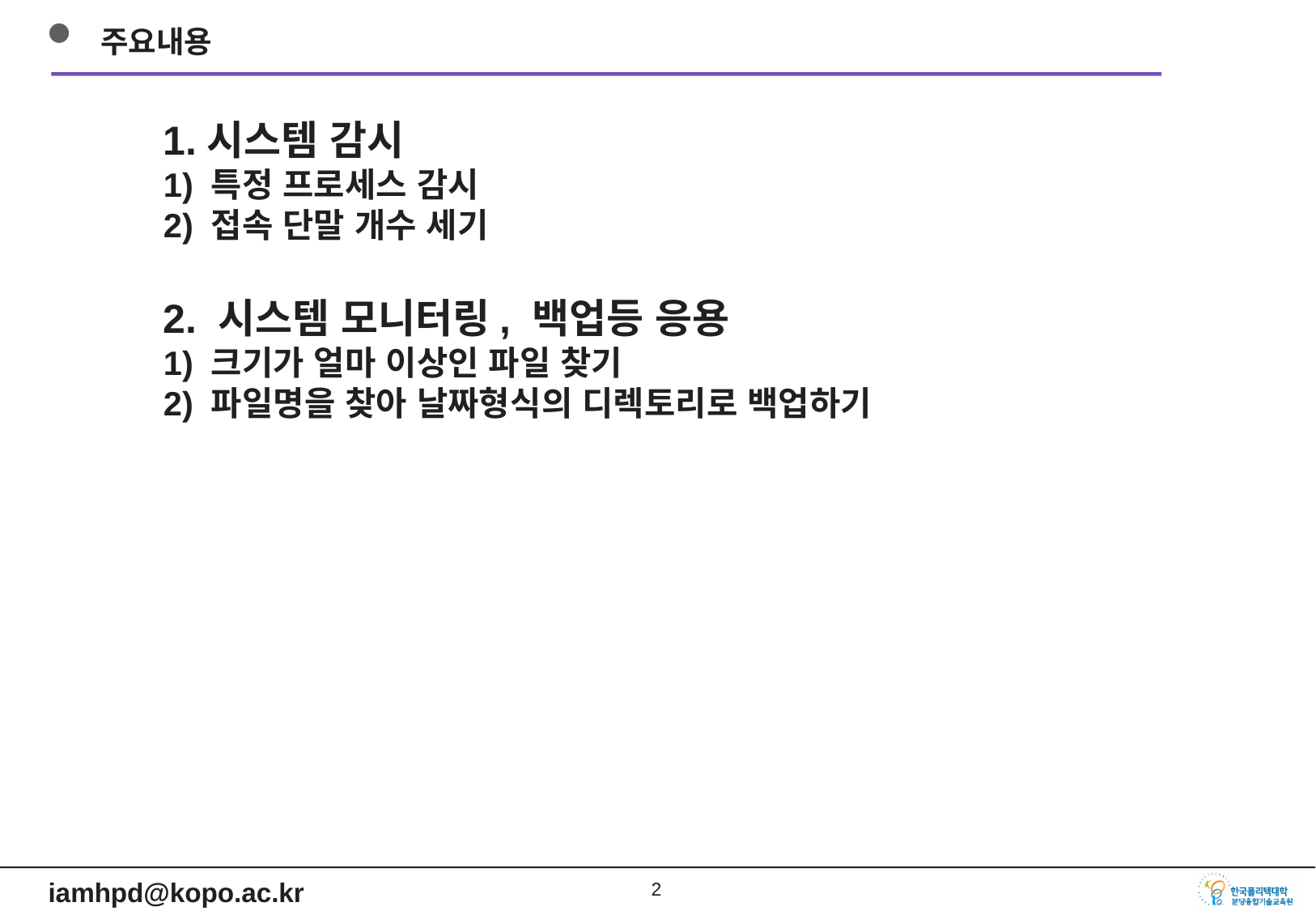

주요내용
1.시스템 감시
1) 특정 프로세스 감시
2) 접속 단말 개수 세기

2. 시스템 모니터링, 백업등 응용
1) 크기가 얼마 이상인 파일 찾기
2) 파일명을 찾아 날짜형식의 디렉토리로 백업하기
2